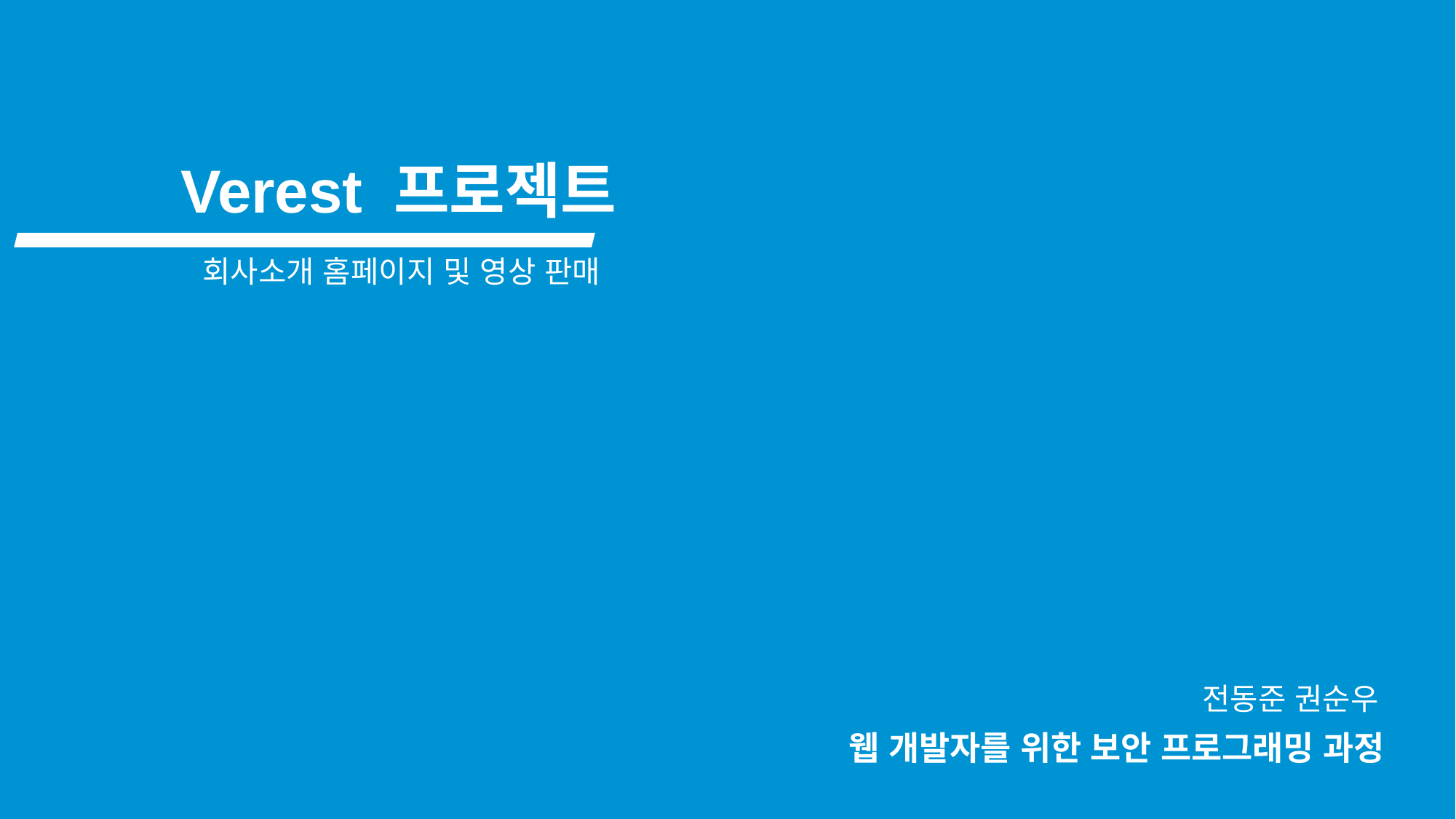

Verest 프로젝트

회사소개 홈페이지 및 영상 판매
전동준 권순우
웹 개발자를 위한 보안 프로그래밍 과정